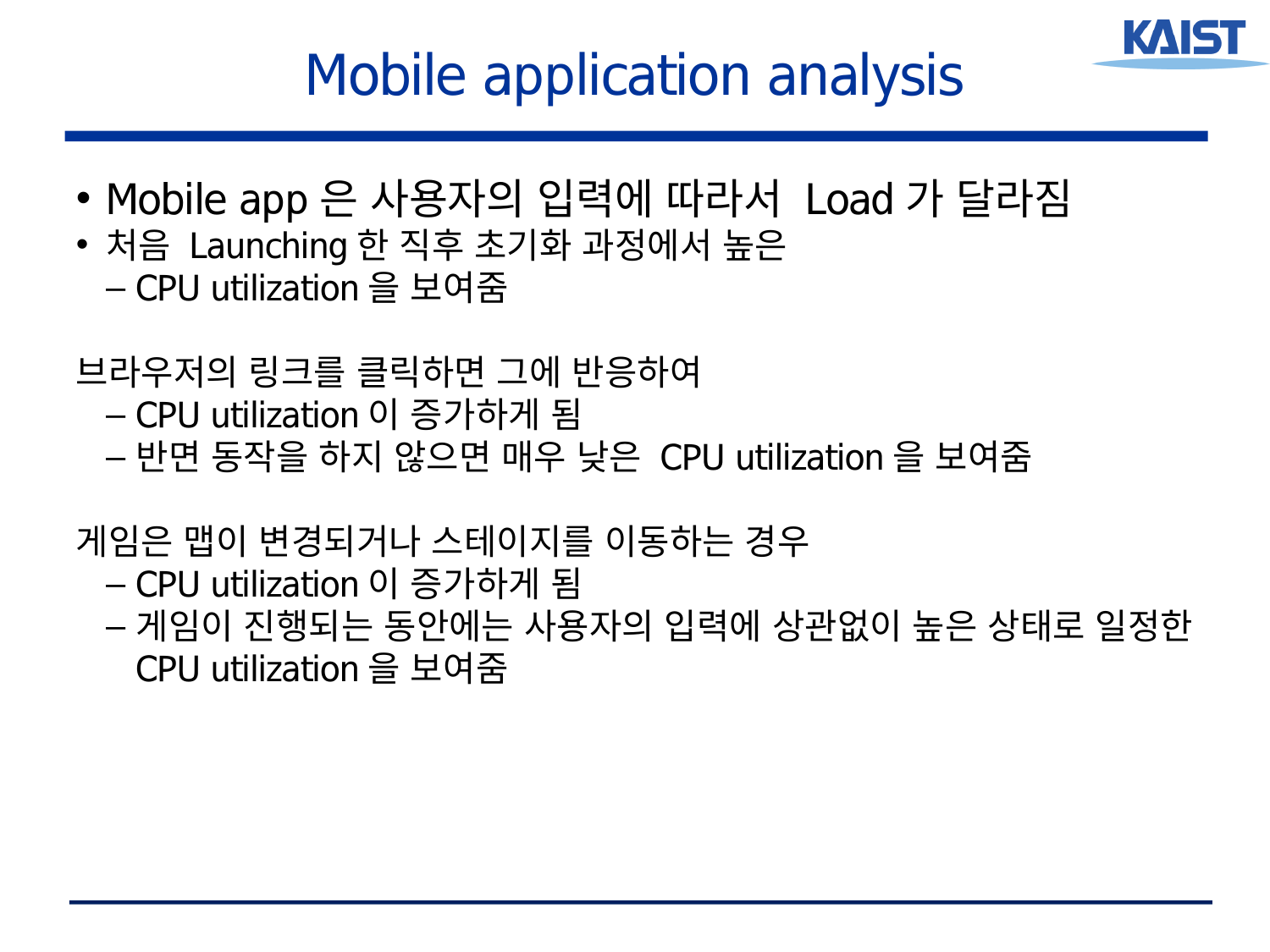

8
Mobile application analysis
Mobile app은 사용자의 입력에 따라서 Load가 달라짐
처음 Launching한 직후 초기화 과정에서 높은
CPU utilization을 보여줌

브라우저의 링크를 클릭하면 그에 반응하여
CPU utilization이 증가하게 됨
반면 동작을 하지 않으면 매우 낮은 CPU utilization을 보여줌

게임은 맵이 변경되거나 스테이지를 이동하는 경우
CPU utilization이 증가하게 됨
게임이 진행되는 동안에는 사용자의 입력에 상관없이 높은 상태로 일정한 CPU utilization을 보여줌